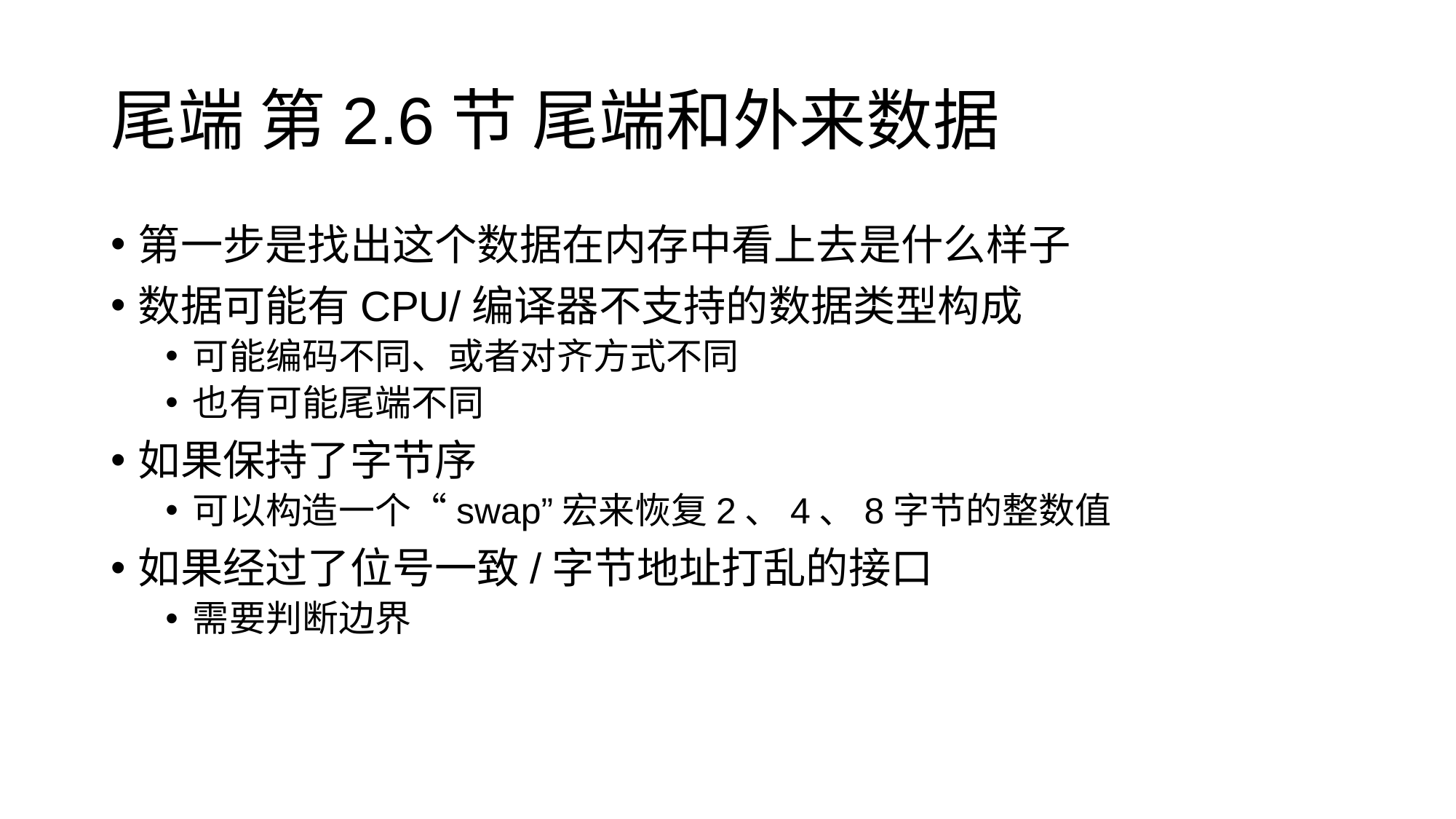

# 尾端 第2.6节 尾端和外来数据
第一步是找出这个数据在内存中看上去是什么样子
数据可能有CPU/编译器不支持的数据类型构成
可能编码不同、或者对齐方式不同
也有可能尾端不同
如果保持了字节序
可以构造一个“swap”宏来恢复2、4、8字节的整数值
如果经过了位号一致/字节地址打乱的接口
需要判断边界